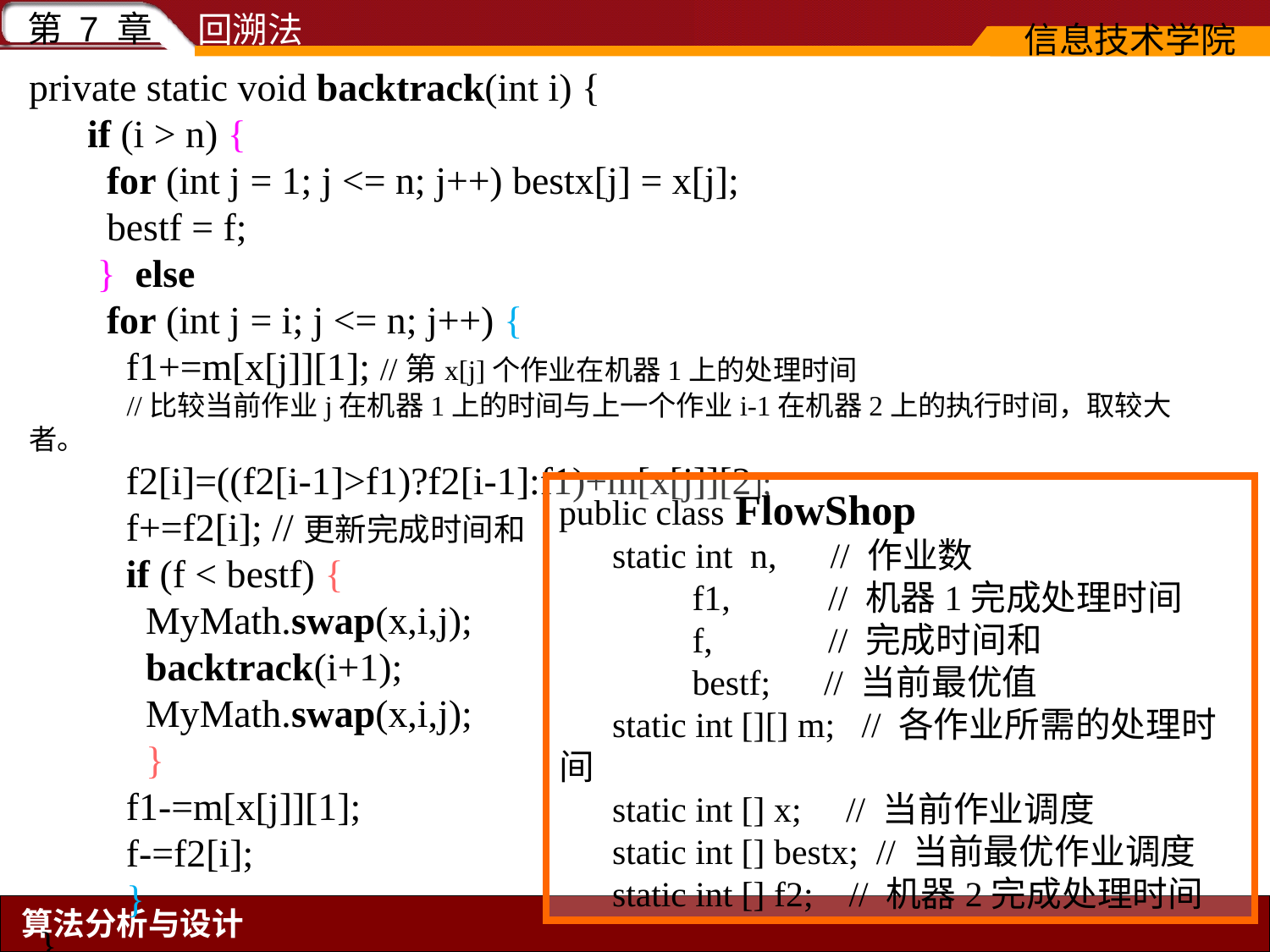

private static void backtrack(int i) {
      if (i > n) {
        for (int j = 1; j <= n; j++) bestx[j] = x[j];
        bestf = f;
       }  else
        for (int j = i; j <= n; j++) {
          f1+=m[x[j]][1]; //第x[j]个作业在机器1上的处理时间
              //比较当前作业j在机器1上的时间与上一个作业i-1在机器2上的执行时间，取较大者。
          f2[i]=((f2[i-1]>f1)?f2[i-1]:f1)+m[x[j]][2];
          f+=f2[i]; //更新完成时间和
          if (f < bestf) {
            MyMath.swap(x,i,j);
            backtrack(i+1);
            MyMath.swap(x,i,j);
            }
          f1-=m[x[j]][1];
          f-=f2[i];
          }
 }
public class FlowShop
      static int  n,      // 作业数
               f1,           // 机器1完成处理时间
               f,             // 完成时间和
               bestf;      // 当前最优值
      static int [][] m;   // 各作业所需的处理时间
      static int [] x;     // 当前作业调度
      static int [] bestx;  // 当前最优作业调度
      static int [] f2;    // 机器2完成处理时间